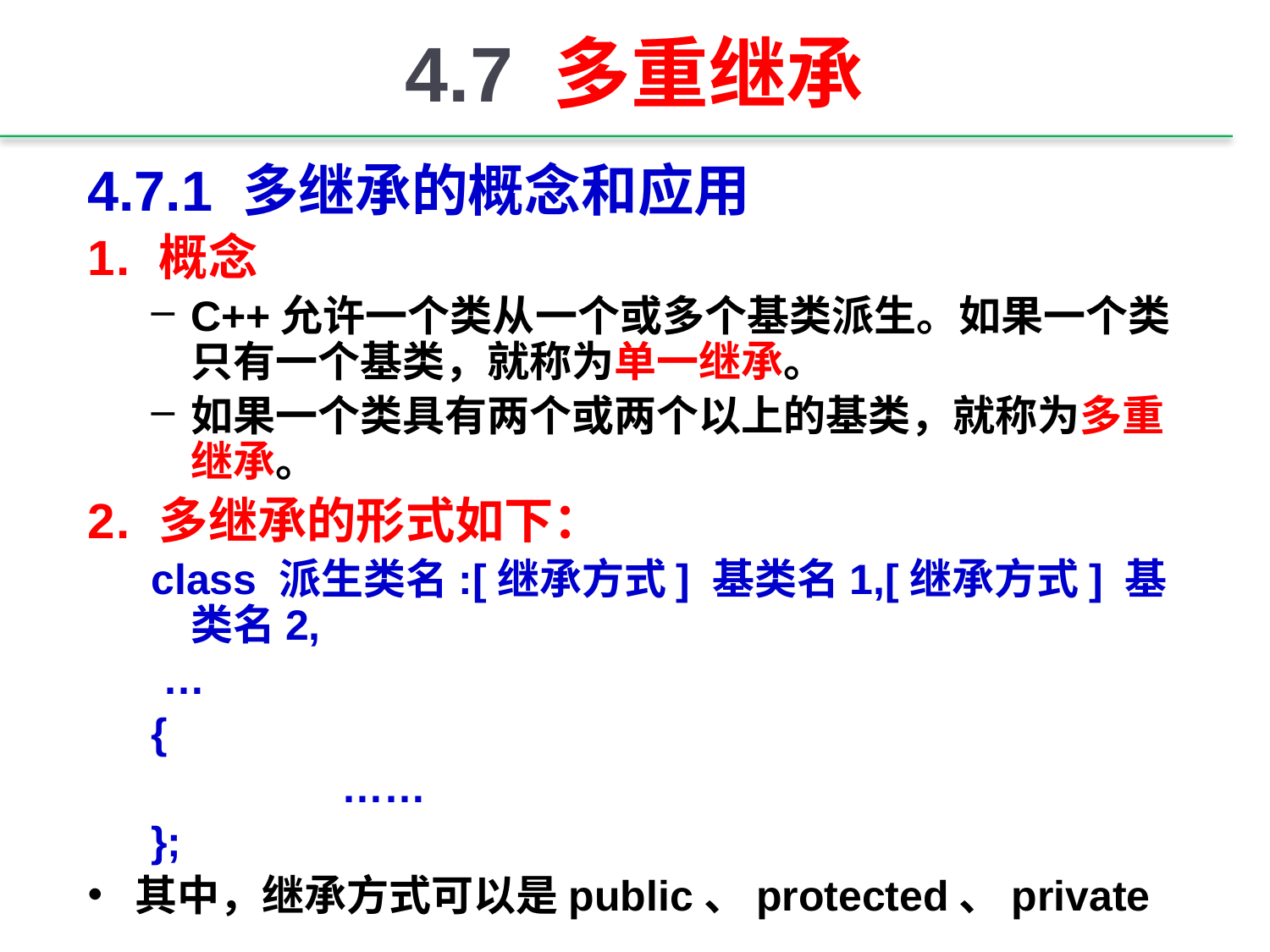

# 4.7 多重继承
4.7.1 多继承的概念和应用
概念
C++允许一个类从一个或多个基类派生。如果一个类只有一个基类，就称为单一继承。
如果一个类具有两个或两个以上的基类，就称为多重继承。
多继承的形式如下：
class 派生类名:[继承方式] 基类名1,[继承方式] 基类名2,
 …
{
……
};
其中，继承方式可以是public、protected、private